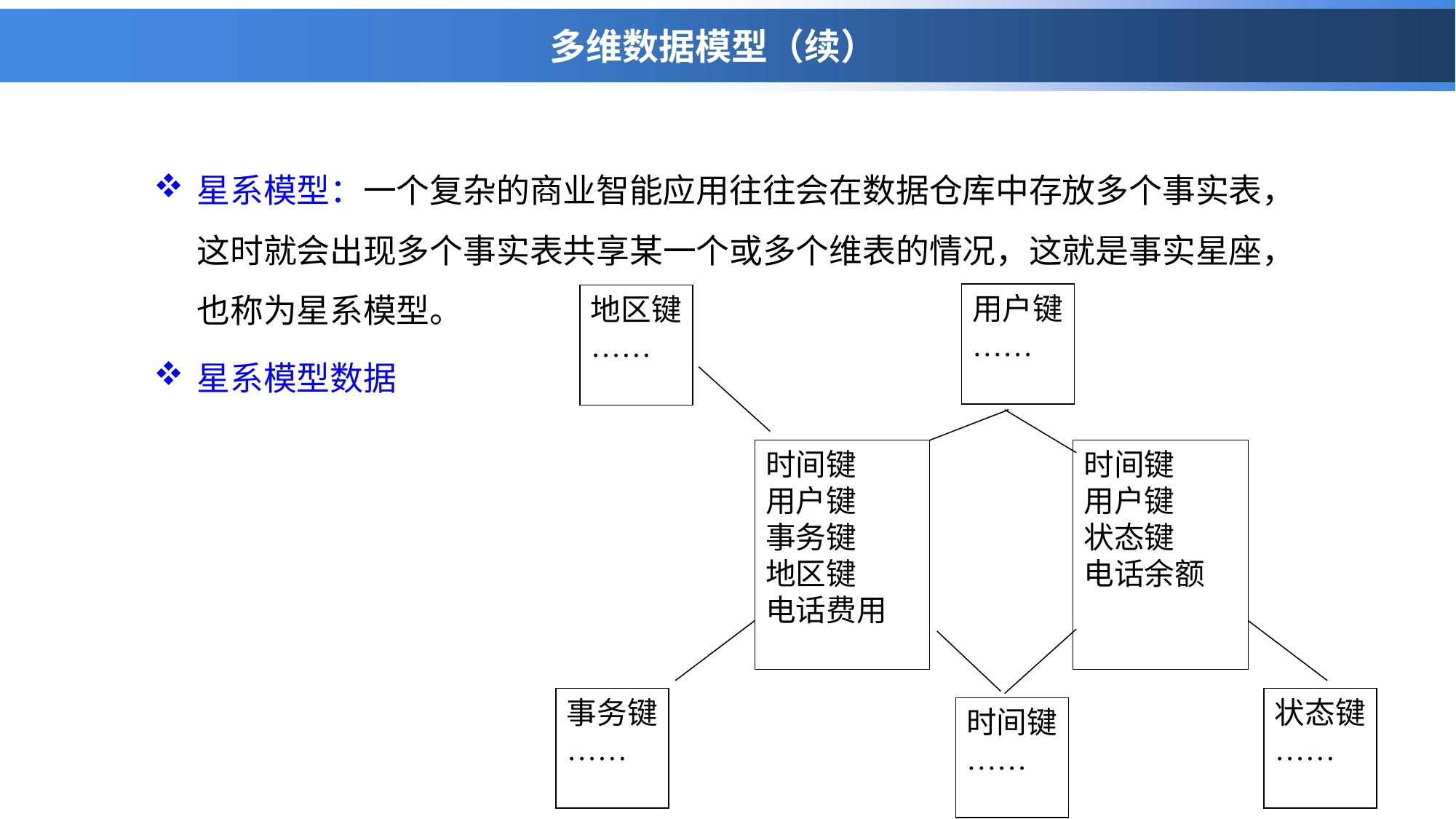

# 多维数据模型（续）
星系模型：一个复杂的商业智能应用往往会在数据仓库中存放多个事实表，这时就会出现多个事实表共享某一个或多个维表的情况，这就是事实星座，也称为星系模型。
星系模型数据

用户键
……

地区键
……

时间键
用户键
事务键
地区键
电话费用

时间键
用户键
状态键
电话余额

事务键
……

状态键
……

时间键
……